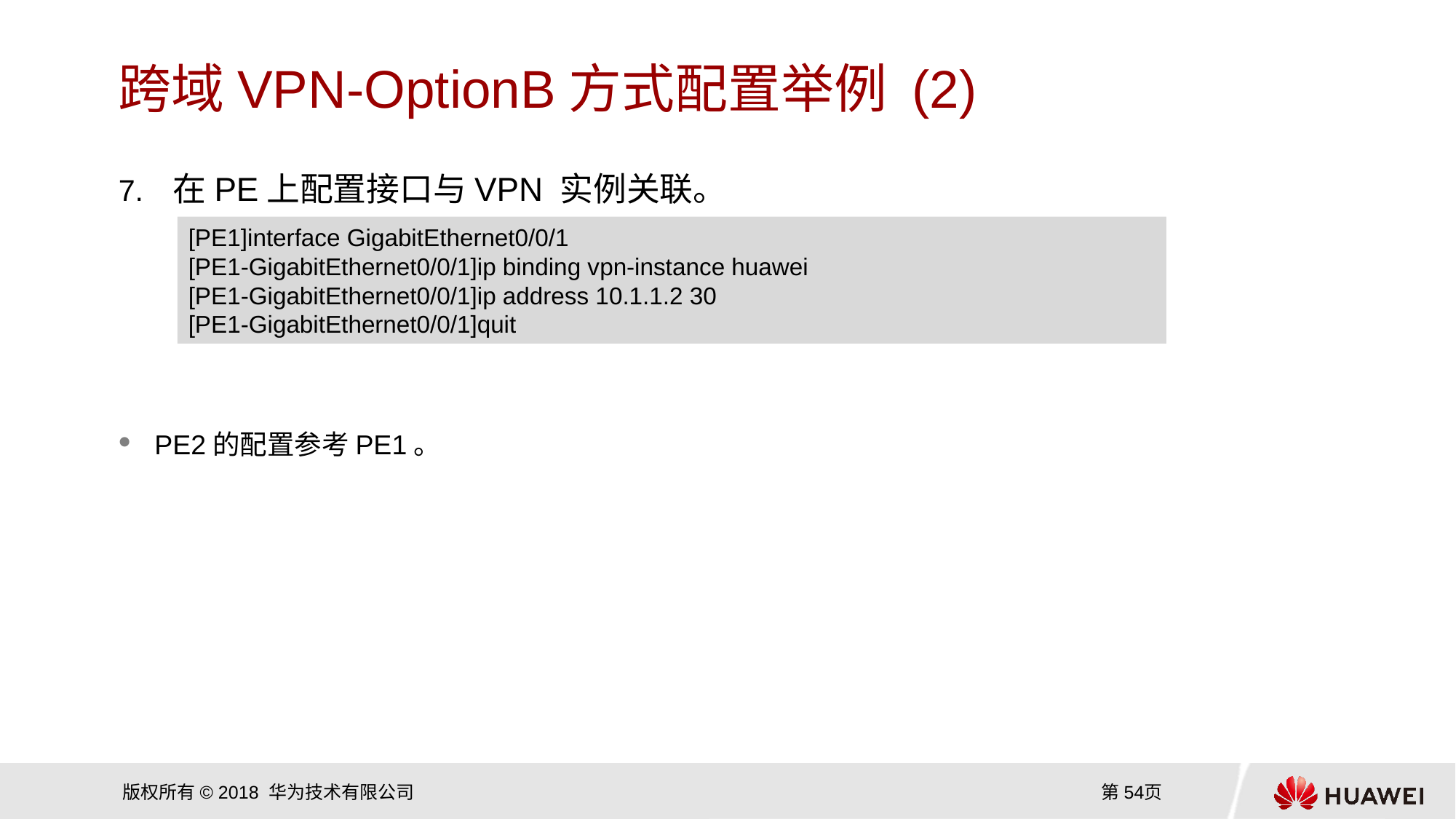

# 跨域VPN-OptionB方式配置举例 (2)
在PE上配置接口与VPN 实例关联。

PE2的配置参考PE1。

[PE1]interface GigabitEthernet0/0/1
[PE1-GigabitEthernet0/0/1]ip binding vpn-instance huawei
[PE1-GigabitEthernet0/0/1]ip address 10.1.1.2 30
[PE1-GigabitEthernet0/0/1]quit